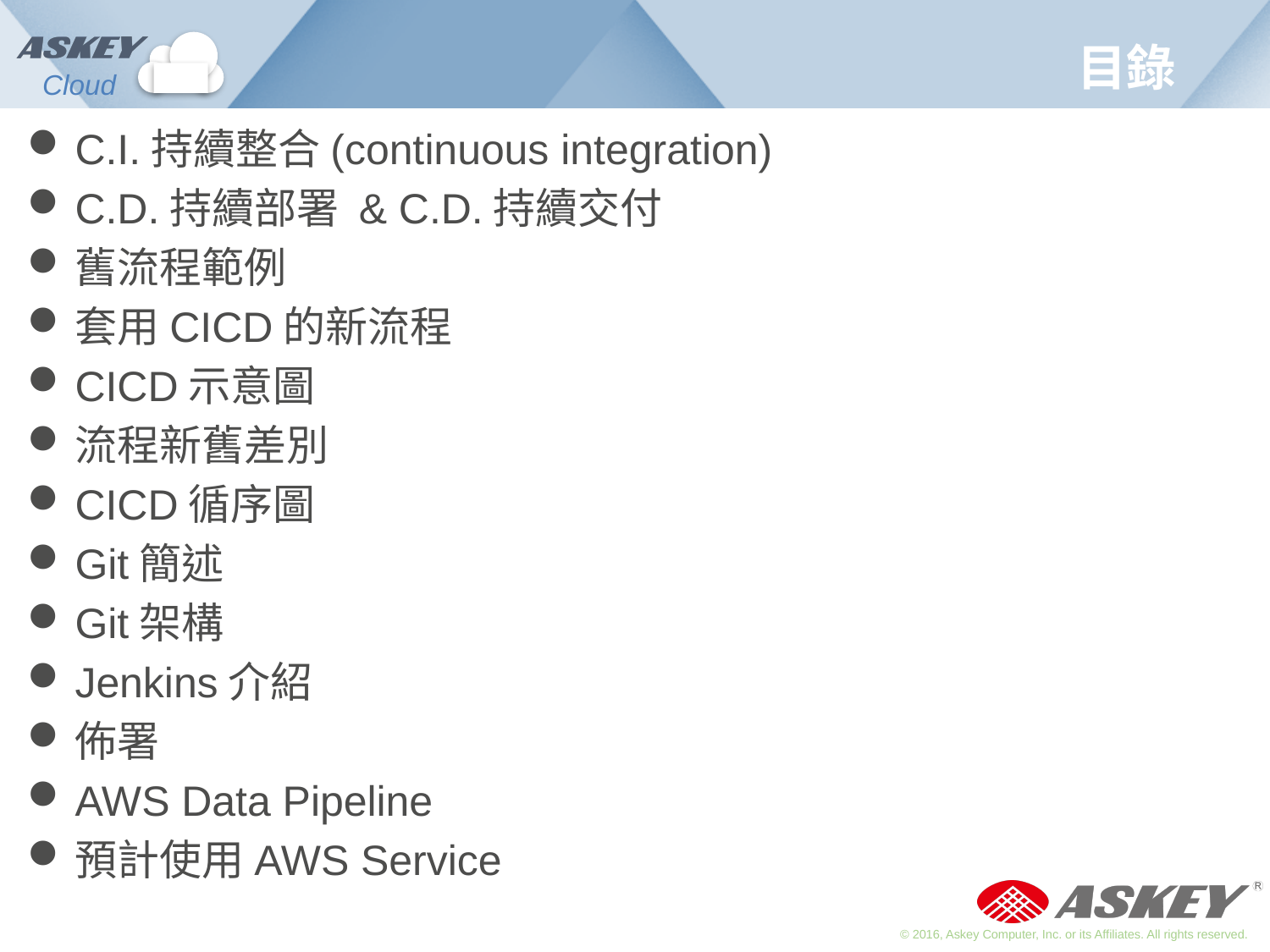

# 目錄
C.I.持續整合(continuous integration)
C.D.持續部署 & C.D.持續交付
舊流程範例
套用CICD的新流程
CICD示意圖
流程新舊差別
CICD循序圖
Git簡述
Git架構
Jenkins介紹
佈署
AWS Data Pipeline
預計使用AWS Service